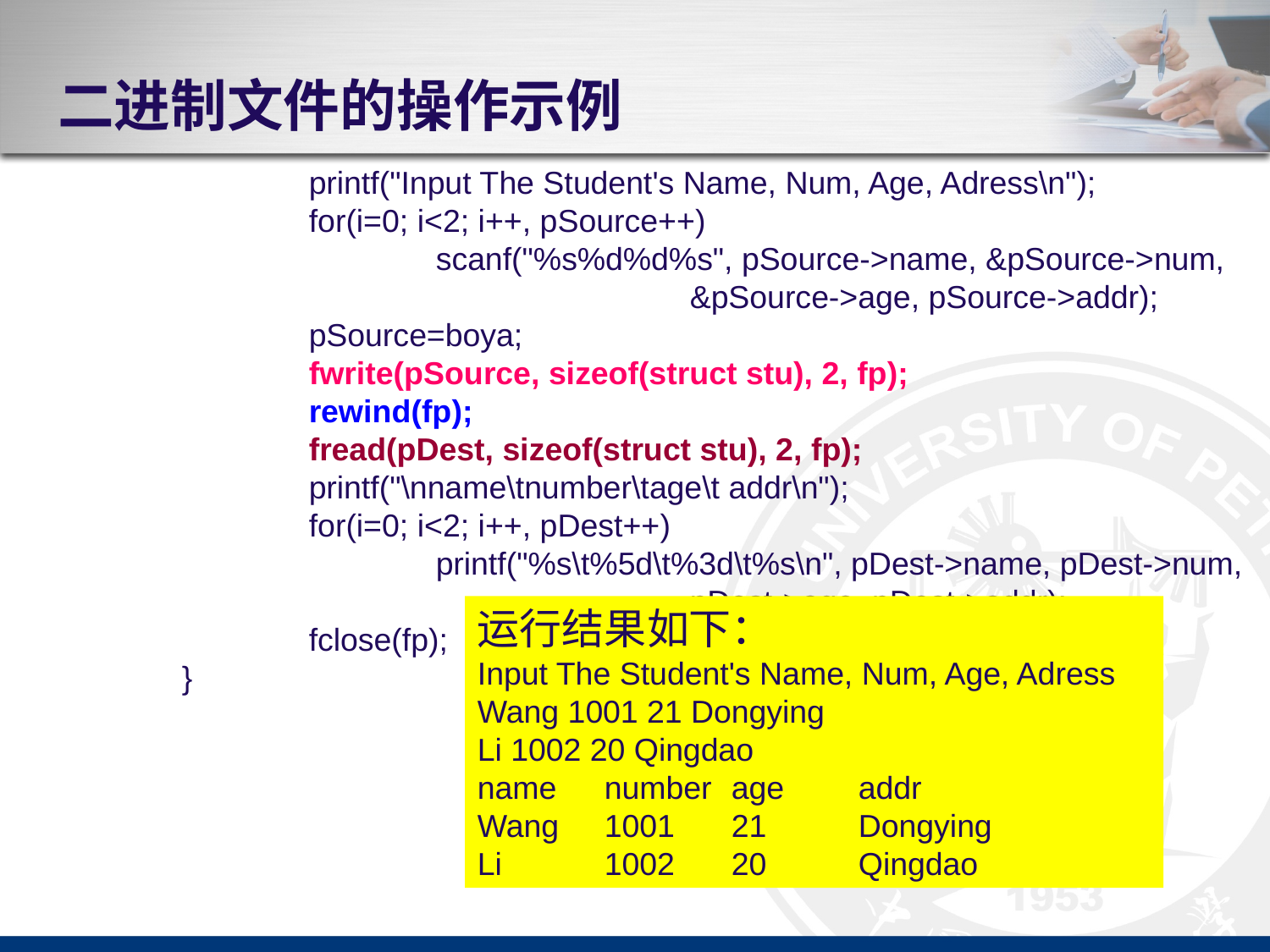

# 二进制文件的操作示例
 		printf("Input The Student's Name, Num, Age, Adress\n");
		for(i=0; i<2; i++, pSource++)
			scanf("%s%d%d%s", pSource->name, &pSource->num,
					&pSource->age, pSource->addr);
		pSource=boya;
		fwrite(pSource, sizeof(struct stu), 2, fp);
		rewind(fp);
		fread(pDest, sizeof(struct stu), 2, fp);
		printf("\nname\tnumber\tage\t addr\n");
		for(i=0; i<2; i++, pDest++)
			printf("%s\t%5d\t%3d\t%s\n", pDest->name, pDest->num,
					pDest->age, pDest->addr);
		fclose(fp);
	}
运行结果如下：
Input The Student's Name, Num, Age, Adress
Wang 1001 21 Dongying
Li 1002 20 Qingdao
name	number	age	addr
Wang	1001	21	Dongying
Li	1002	20	Qingdao